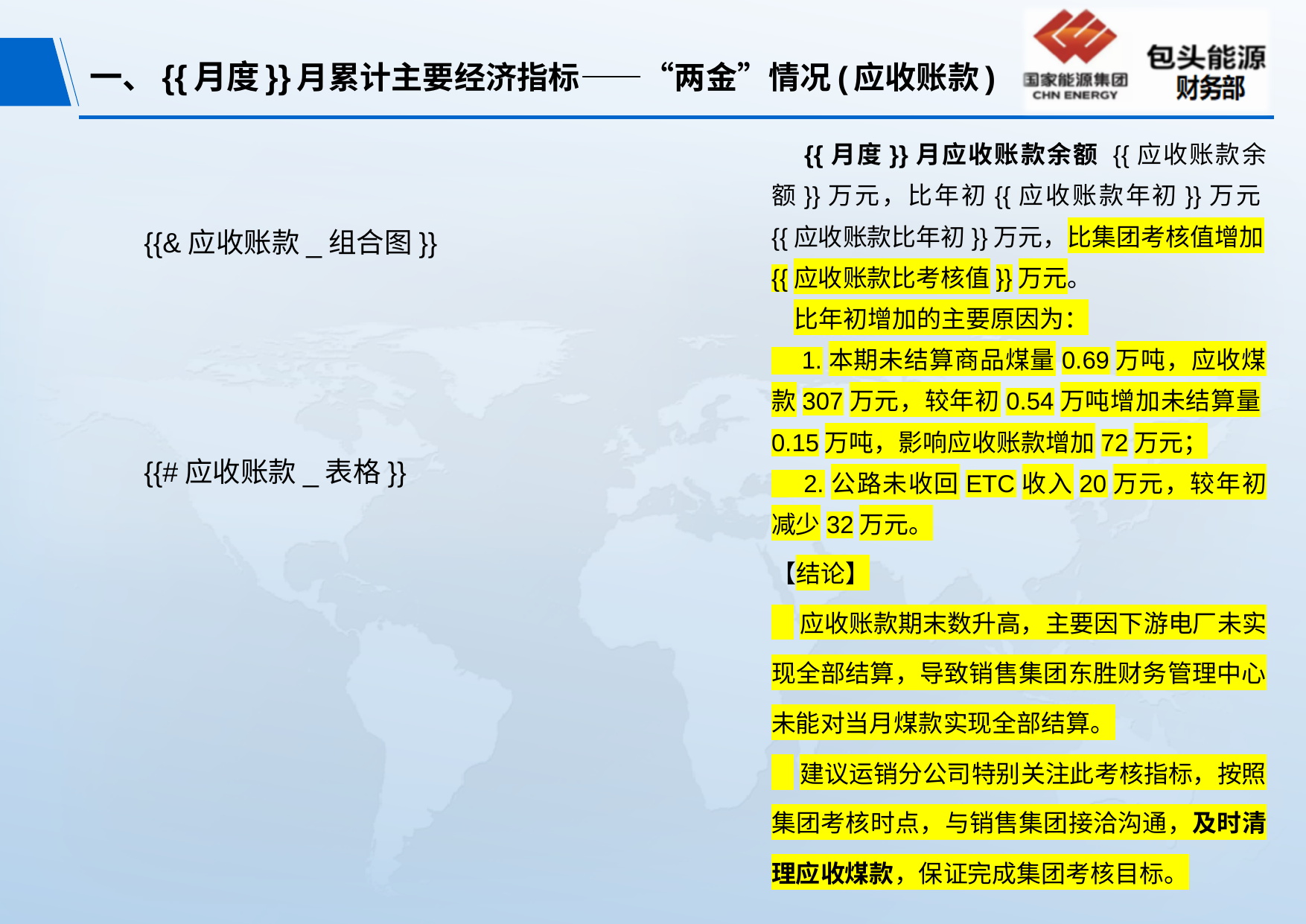

# 一、{{月度}}月累计主要经济指标——“两金”情况(应收账款)
    {{月度}}月应收账款余额 {{应收账款余额}}万元，比年初{{应收账款年初}}万元{{应收账款比年初}}万元，比集团考核值增加{{应收账款比考核值}}万元。
   比年初增加的主要原因为：
    1.本期未结算商品煤量0.69万吨，应收煤款307万元，较年初0.54万吨增加未结算量0.15万吨，影响应收账款增加72万元；
    2.公路未收回ETC收入20万元，较年初减少32万元。
{{&应收账款_组合图}}
{{#应收账款_表格}}
【结论】
    应收账款期末数升高，主要因下游电厂未实现全部结算，导致销售集团东胜财务管理中心未能对当月煤款实现全部结算。
    建议运销分公司特别关注此考核指标，按照集团考核时点，与销售集团接洽沟通，及时清理应收煤款，保证完成集团考核目标。
24